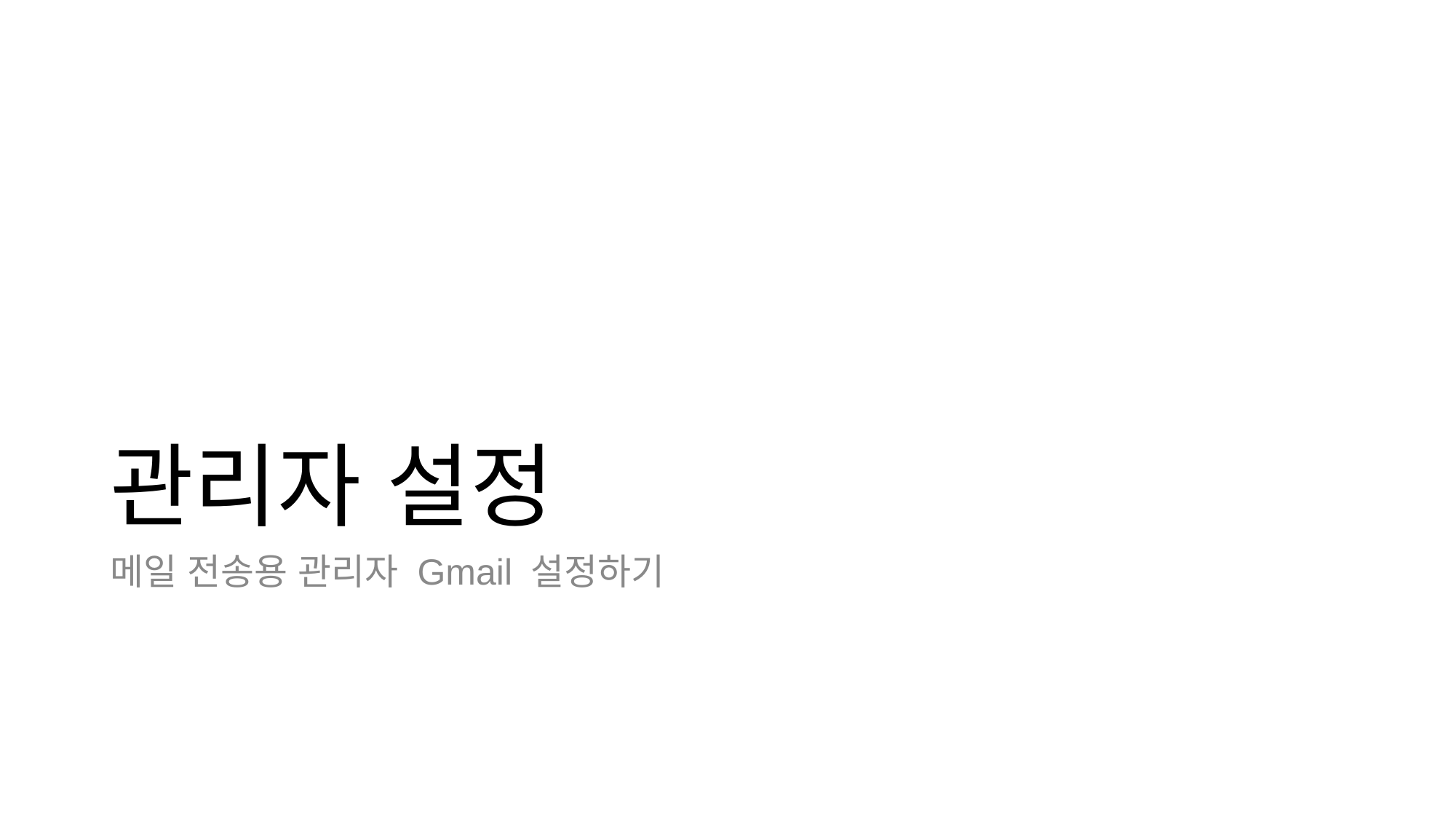

# 관리자 설정
메일 전송용 관리자 Gmail 설정하기